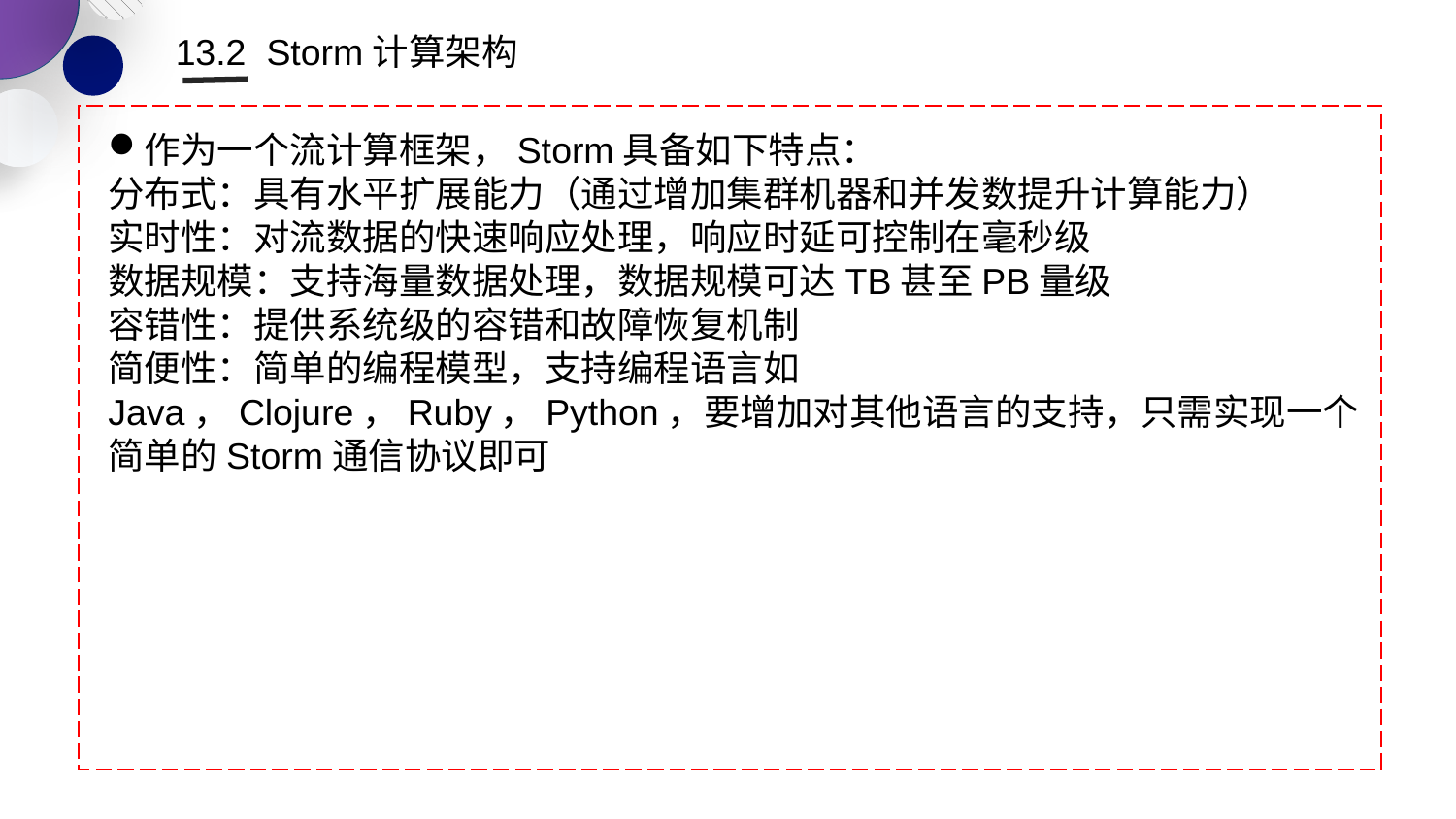

13.2  Storm计算架构

作为一个流计算框架，Storm具备如下特点：
分布式：具有水平扩展能力（通过增加集群机器和并发数提升计算能力）
实时性：对流数据的快速响应处理，响应时延可控制在毫秒级
数据规模：支持海量数据处理，数据规模可达TB甚至PB量级
容错性：提供系统级的容错和故障恢复机制
简便性：简单的编程模型，支持编程语言如Java，Clojure，Ruby，Python，要增加对其他语言的支持，只需实现一个简单的Storm通信协议即可